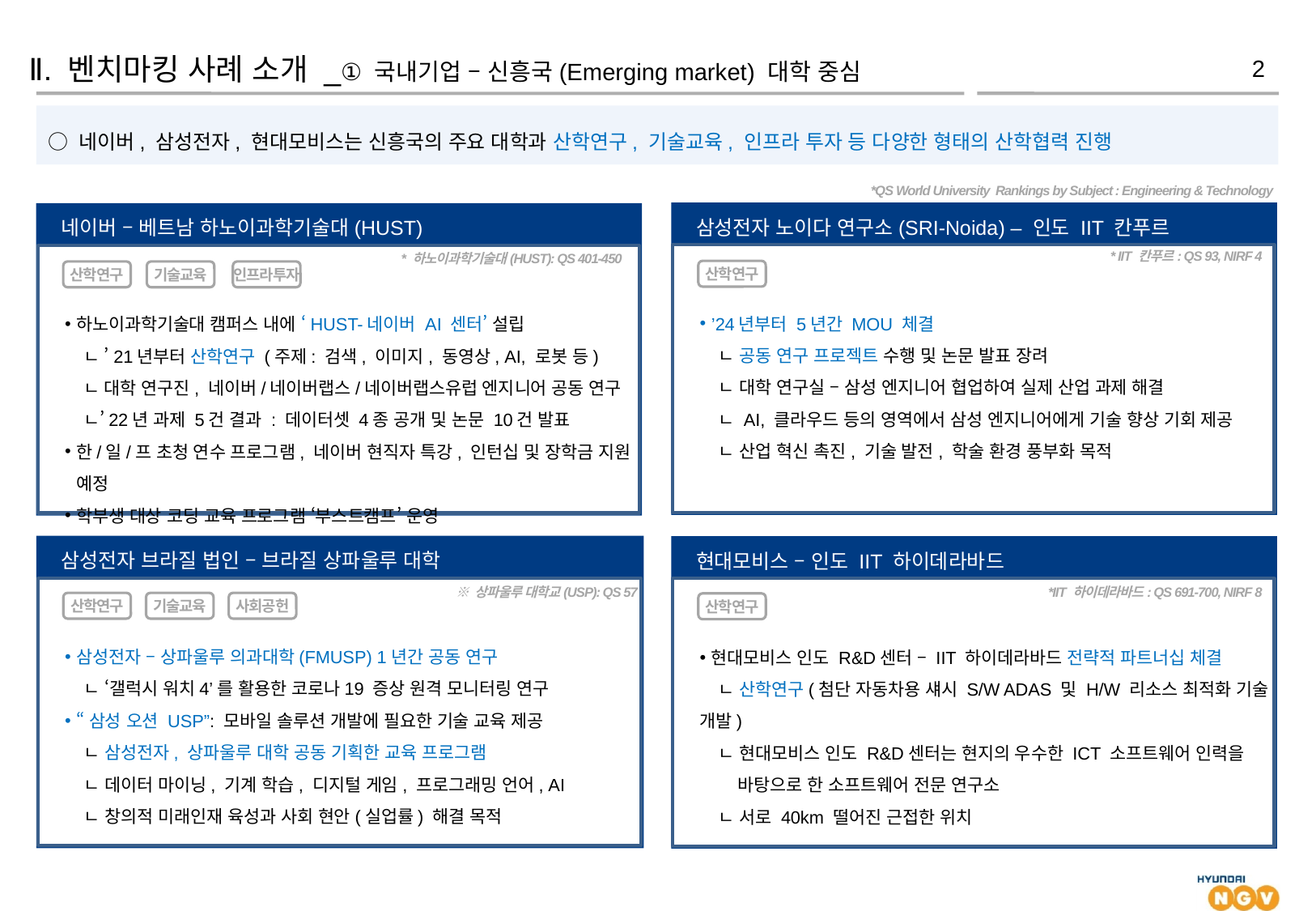

# Ⅱ. 벤치마킹 사례 소개 _① 국내기업 – 신흥국(Emerging market) 대학 중심
2
○ 네이버, 삼성전자, 현대모비스는 신흥국의 주요 대학과 산학연구, 기술교육, 인프라 투자 등 다양한 형태의 산학협력 진행
*QS World University  Rankings by Subject : Engineering & Technology

삼성전자 노이다 연구소(SRI-Noida) – 인도 IIT 칸푸르
산학연구

’24년부터 5년간 MOU 체결
   ㄴ 공동 연구 프로젝트 수행 및 논문 발표 장려
   ㄴ 대학 연구실 – 삼성 엔지니어 협업하여 실제 산업 과제 해결
   ㄴ AI, 클라우드 등의 영역에서 삼성 엔지니어에게 기술 향상 기회 제공
   ㄴ 산업 혁신 촉진, 기술 발전, 학술 환경 풍부화 목적

네이버 – 베트남 하노이과학기술대(HUST)
* 하노이과학기술대(HUST): QS 401-450
산학연구

기술교육

인프라투자

하노이과학기술대 캠퍼스 내에 ‘HUST-네이버 AI 센터’ 설립
   ㄴ ’21년부터 산학연구 (주제: 검색, 이미지, 동영상, AI, 로봇 등)
   ㄴ 대학 연구진, 네이버/네이버랩스/네이버랩스유럽 엔지니어 공동 연구
   ㄴ’22년 과제 5건 결과 : 데이터셋 4종 공개 및 논문 10건 발표
한/일/프 초청 연수 프로그램, 네이버 현직자 특강, 인턴십 및 장학금 지원 예정
학부생 대상 코딩 교육 프로그램 ‘부스트캠프’ 운영

* IIT 칸푸르: QS 93, NIRF 4

삼성전자 브라질 법인 – 브라질 상파울루 대학(USP)
※ 상파울루 대학교(USP): QS 57
산학연구
기술교육
사회공헌

삼성전자 – 상파울루 의과대학(FMUSP) 1년간 공동 연구
   ㄴ ‘갤럭시 워치4’를 활용한 코로나19 증상 원격 모니터링 연구
“삼성 오션 USP”: 모바일 솔루션 개발에 필요한 기술 교육 제공
   ㄴ 삼성전자, 상파울루 대학 공동 기획한 교육 프로그램
   ㄴ 데이터 마이닝, 기계 학습, 디지털 게임, 프로그래밍 언어, AI
   ㄴ 창의적 미래인재 육성과 사회 현안(실업률) 해결 목적

현대모비스 – 인도 IIT 하이데라바드
산학연구

현대모비스 인도 R&D센터 – IIT 하이데라바드 전략적 파트너십 체결
   ㄴ 산학연구(첨단 자동차용 섀시 S/W ADAS 및 H/W 리소스 최적화 기술 개발)
   ㄴ 현대모비스 인도 R&D센터는 현지의 우수한 ICT 소프트웨어 인력을
       바탕으로 한 소프트웨어 전문 연구소
   ㄴ 서로 40km 떨어진 근접한 위치
*IIT 하이데라바드: QS 691-700, NIRF 8